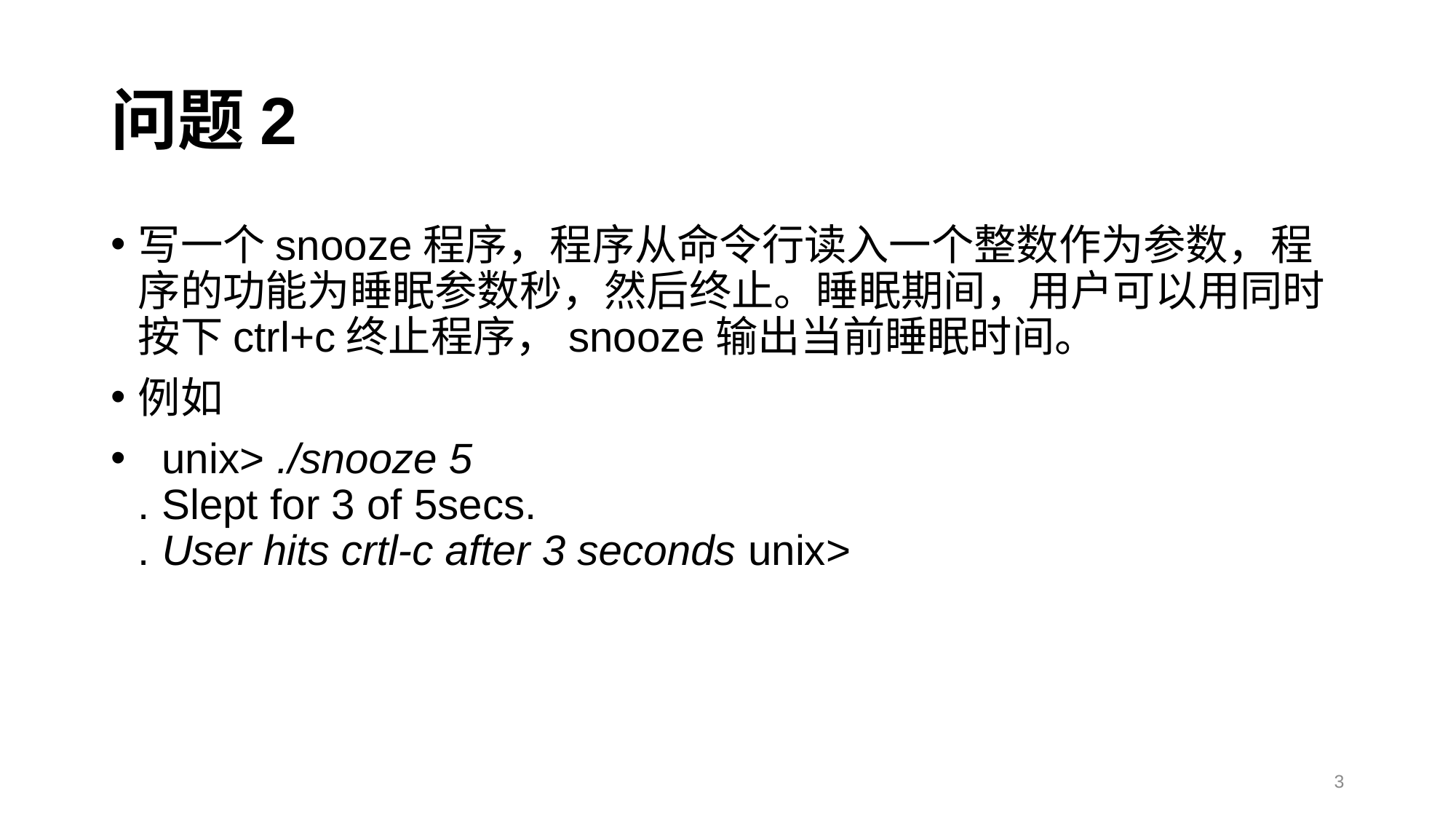

# 问题2
写一个snooze程序，程序从命令行读入一个整数作为参数，程序的功能为睡眠参数秒，然后终止。睡眠期间，用户可以用同时按下ctrl+c终止程序，snooze输出当前睡眠时间。
例如
  unix> ./snooze 5
. Slept for 3 of 5secs.
. User hits crtl-c after 3 seconds unix>
3